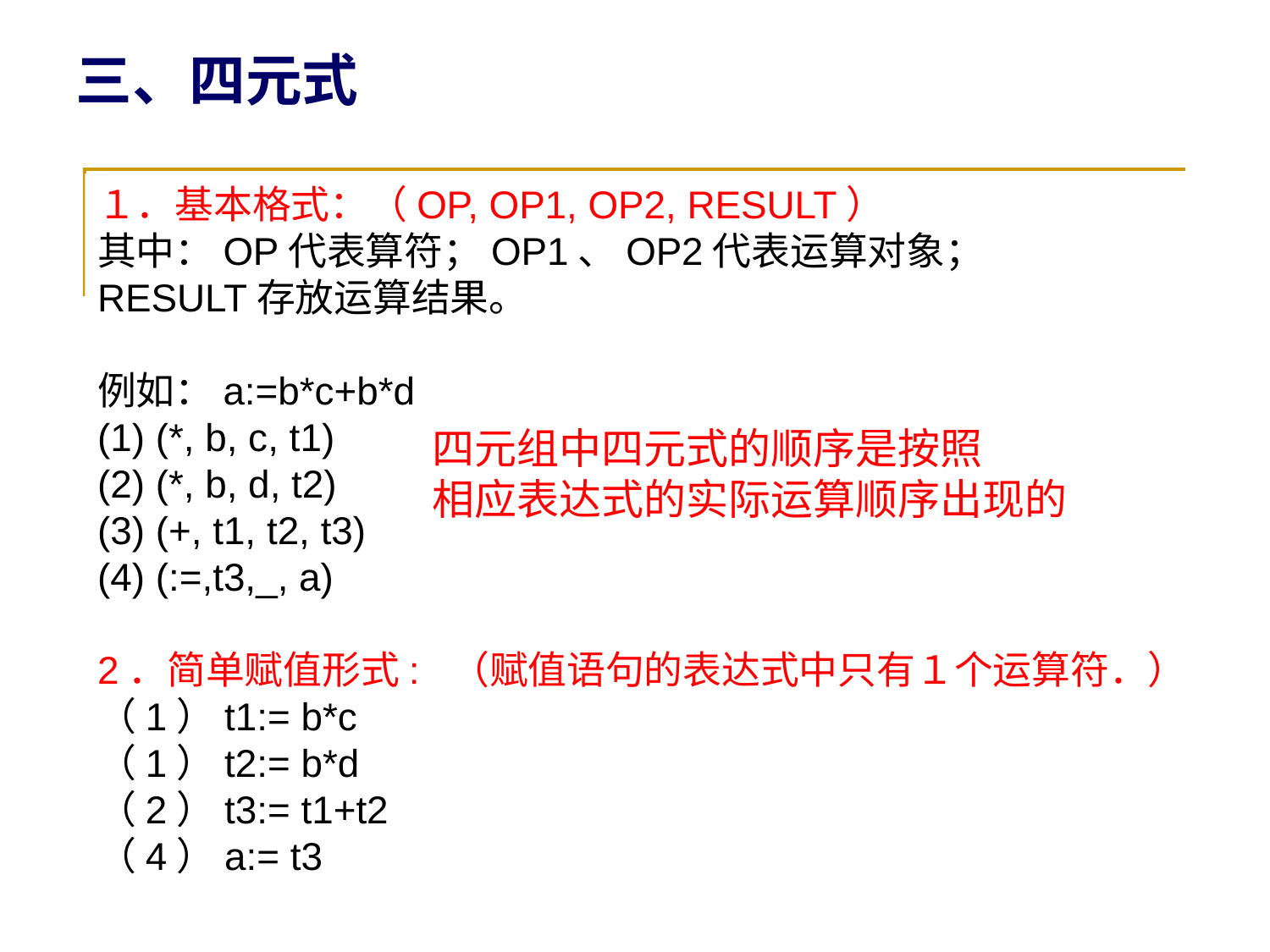

三、四元式
１．基本格式：（OP, OP1, OP2, RESULT）
其中：OP代表算符；OP1、OP2代表运算对象；
RESULT存放运算结果。

例如：a:=b*c+b*d
(1) (*, b, c, t1)
(2) (*, b, d, t2)
(3) (+, t1, t2, t3)
(4) (:=,t3,_, a)

2．简单赋值形式:  （赋值语句的表达式中只有１个运算符．）
（1）t1:= b*c
（1）t2:= b*d
（2）t3:= t1+t2
（4）a:= t3

四元组中四元式的顺序是按照
相应表达式的实际运算顺序出现的
69